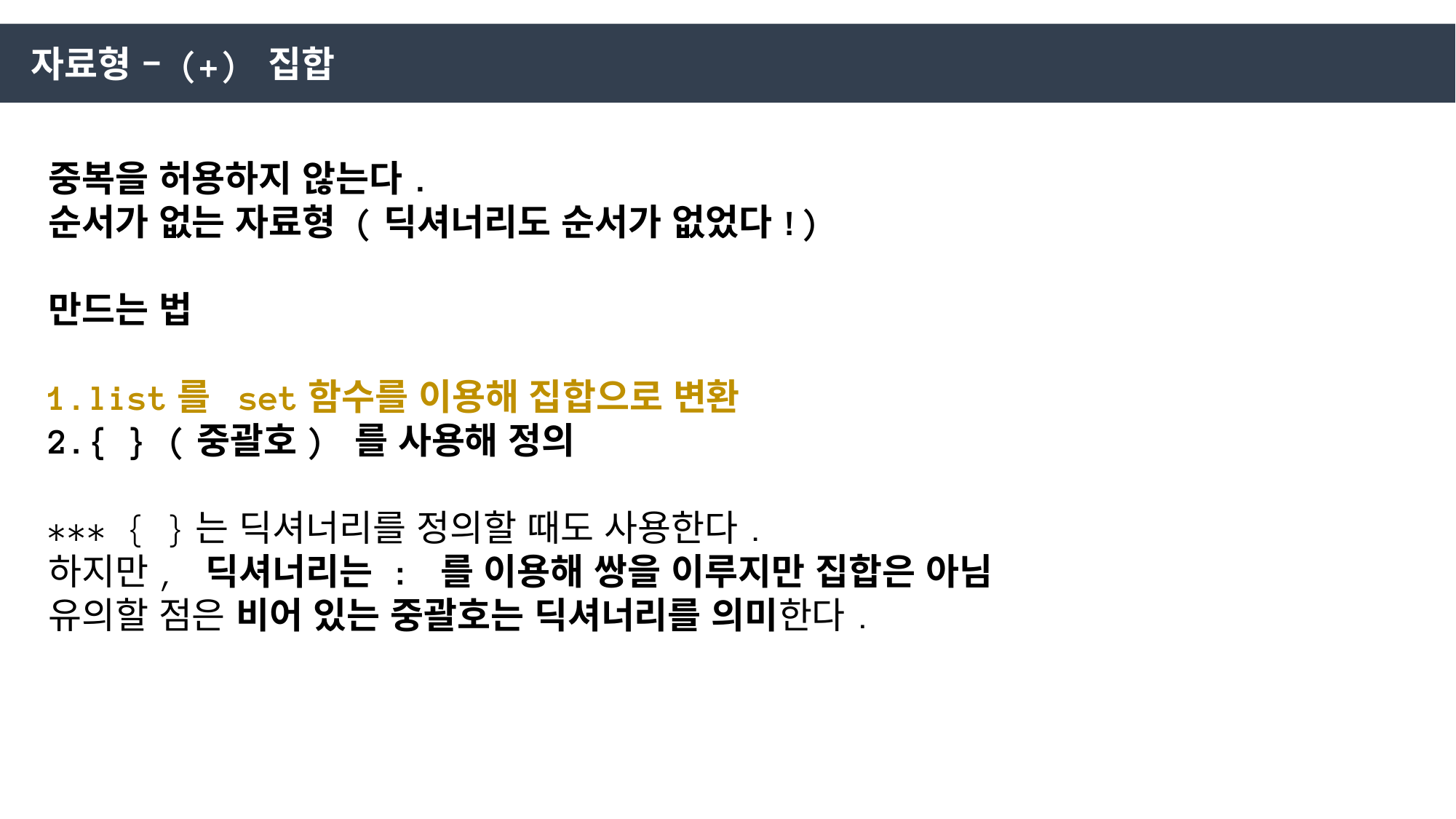

자료형 – (+) 집합
중복을 허용하지 않는다.
순서가 없는 자료형 (딕셔너리도 순서가 없었다!)

만드는 법

list를  set함수를 이용해 집합으로 변환
{ } (중괄호) 를 사용해 정의

*** { }는 딕셔너리를 정의할 때도 사용한다.
하지만, 딕셔너리는 : 를 이용해 쌍을 이루지만 집합은 아님
유의할 점은 비어 있는 중괄호는 딕셔너리를 의미한다.